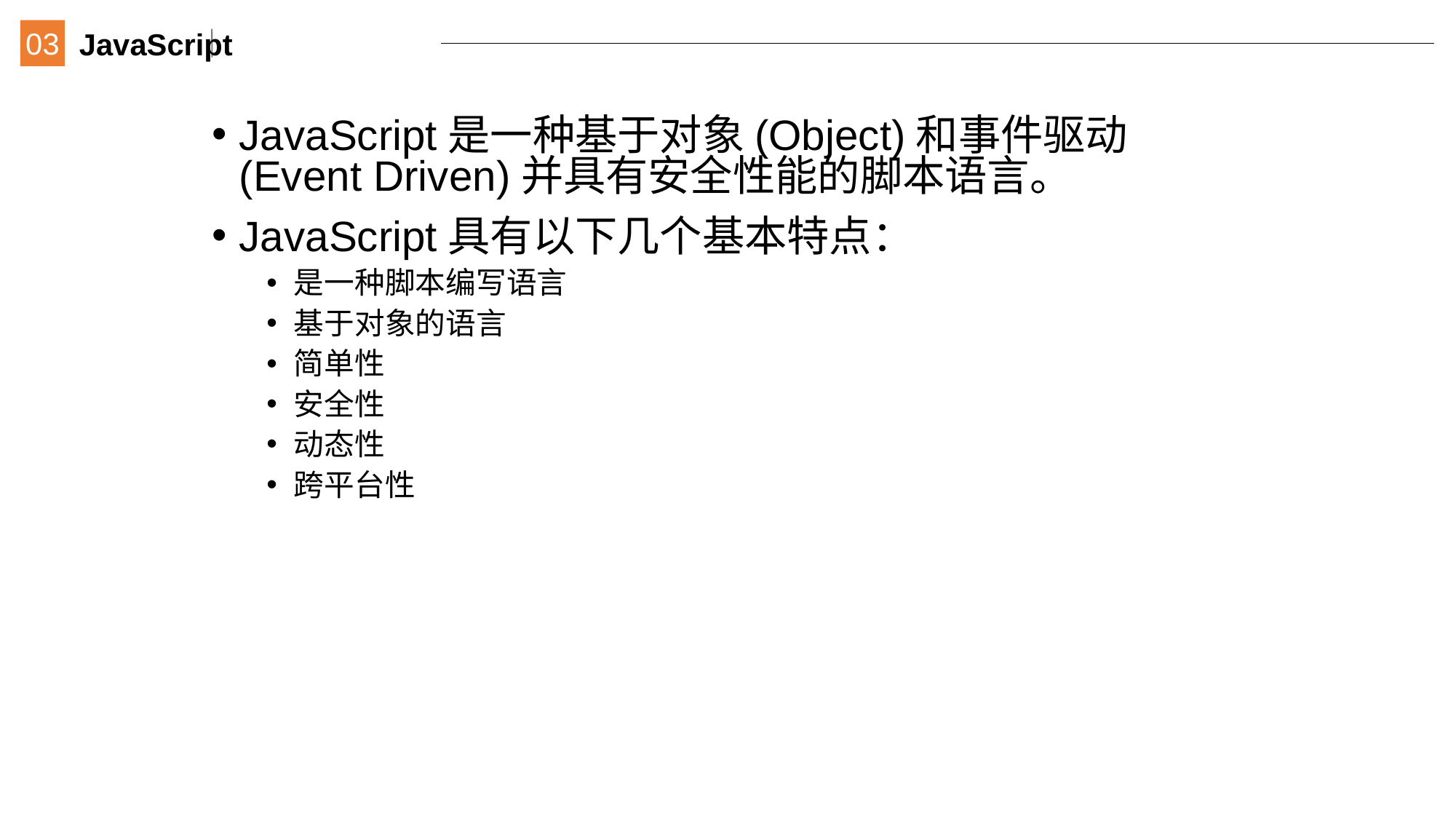

03
JavaScript

# JavaScript是一种基于对象(Object)和事件驱动(Event Driven)并具有安全性能的脚本语言。
JavaScript具有以下几个基本特点：
是一种脚本编写语言
基于对象的语言
简单性
安全性
动态性
跨平台性